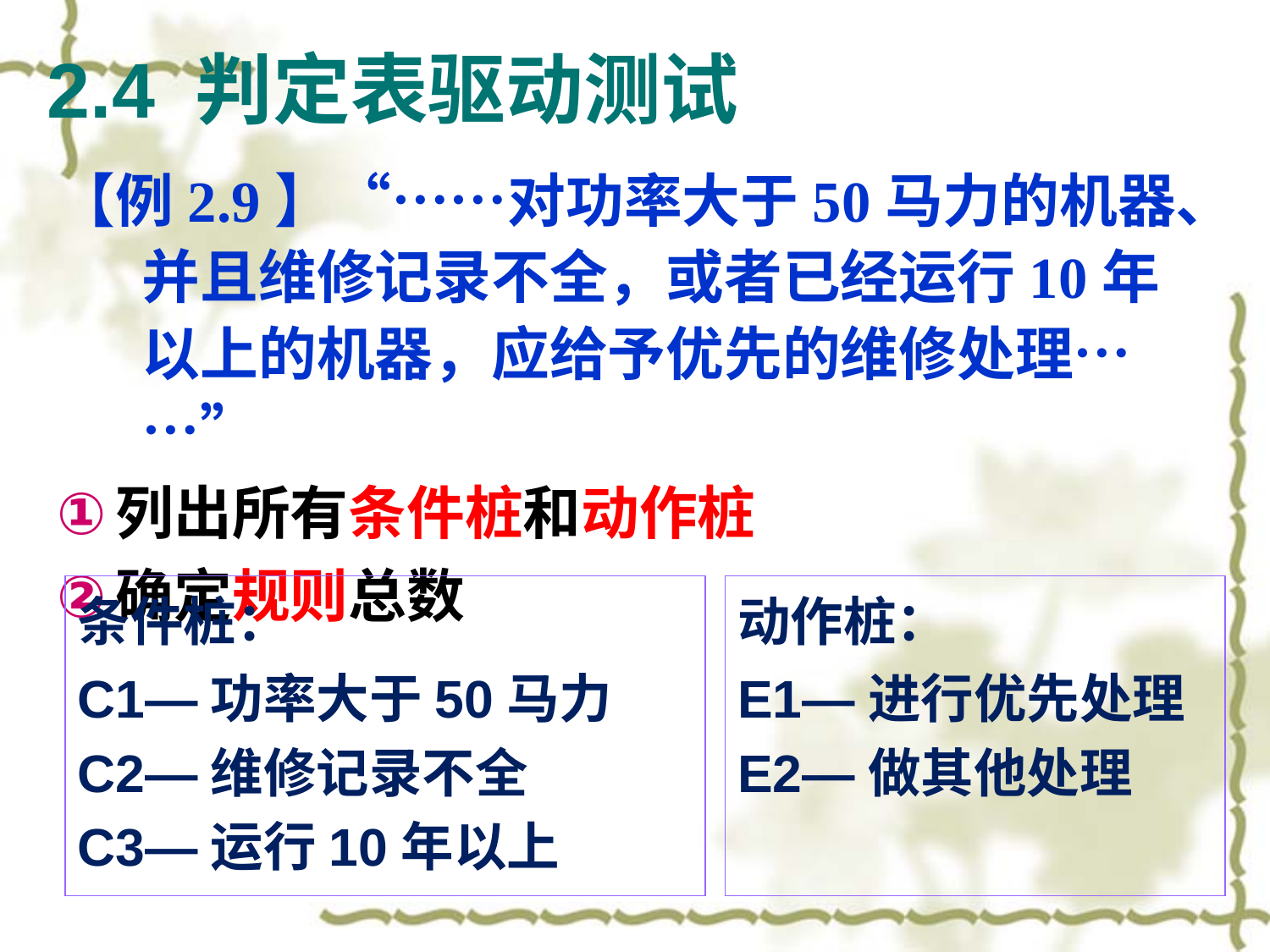

# 2.4 判定表驱动测试
【例2.9】“……对功率大于50马力的机器、并且维修记录不全，或者已经运行10年以上的机器，应给予优先的维修处理……”
列出所有条件桩和动作桩
确定规则总数
条件桩：
C1—功率大于50马力
C2—维修记录不全
C3—运行10年以上
动作桩：
E1—进行优先处理
E2—做其他处理